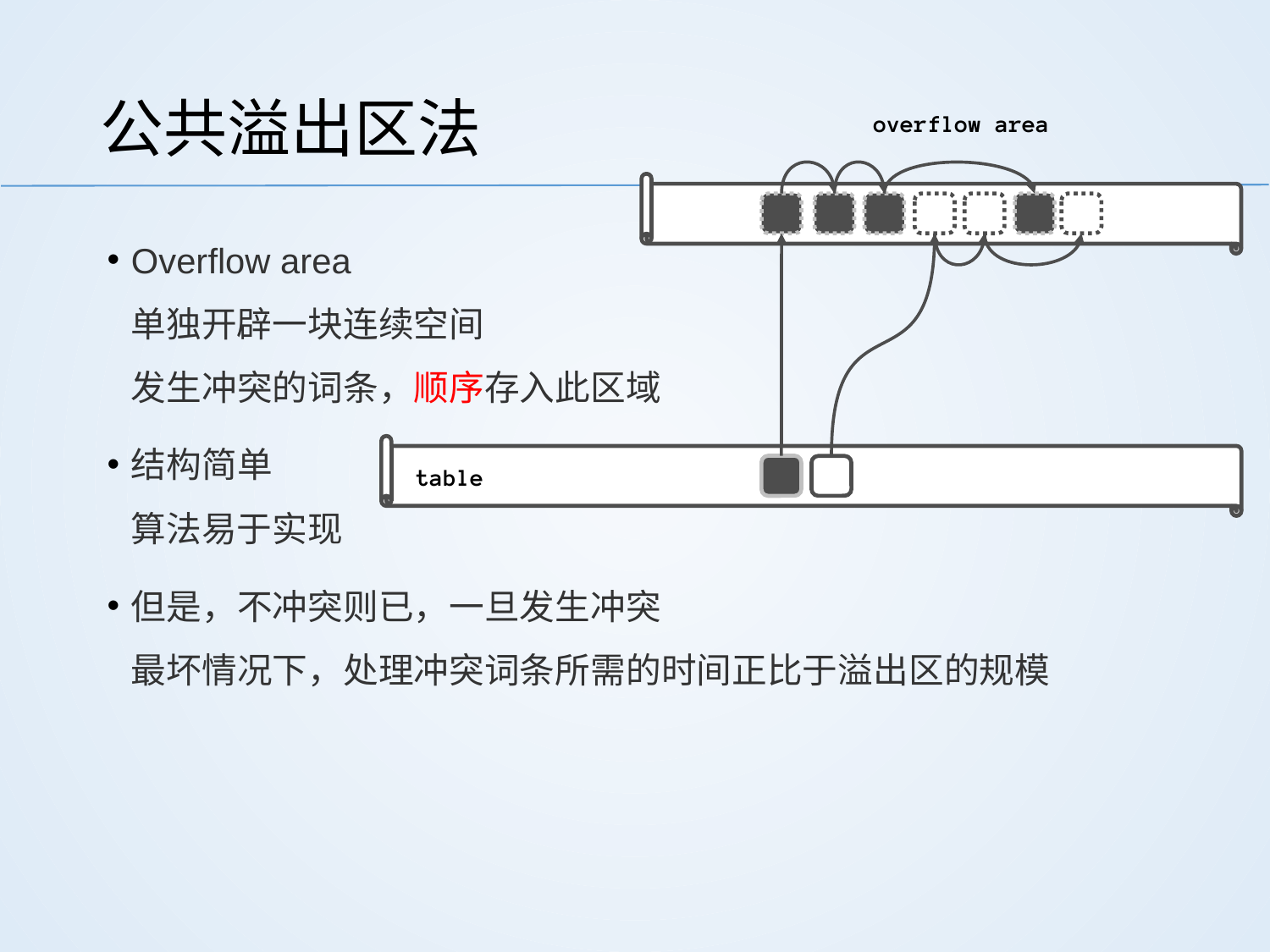

table
# 公共溢出区法
overflow area

Overflow area
单独开辟一块连续空间
发生冲突的词条，顺序存入此区域
结构简单
算法易于实现
但是，不冲突则已，一旦发生冲突
最坏情况下，处理冲突词条所需的时间正比于溢出区的规模